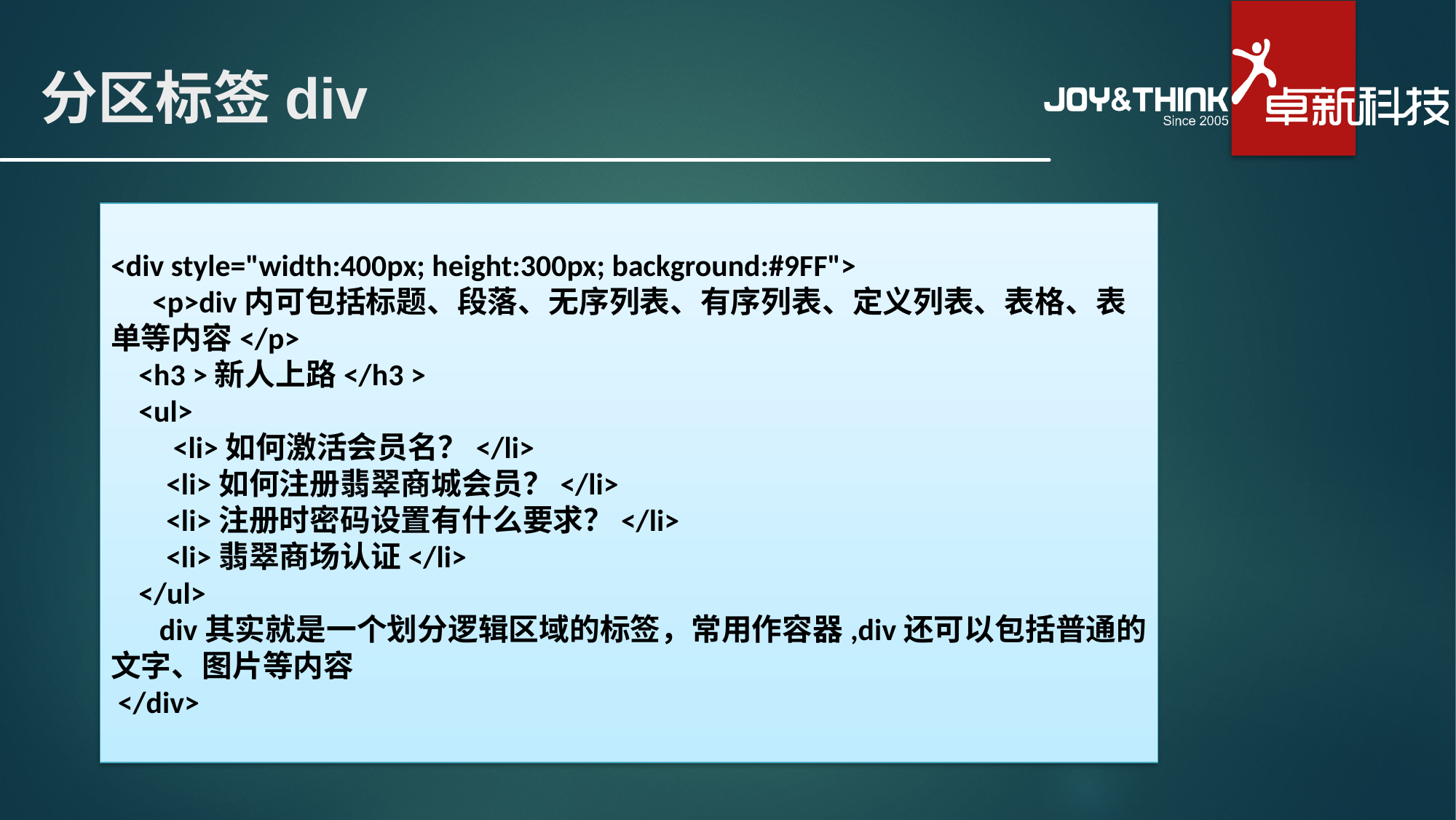

# 分区标签div
<div style="width:400px; height:300px; background:#9FF">
      <p>div内可包括标题、段落、无序列表、有序列表、定义列表、表格、表单等内容</p>
    <h3 >新人上路</h3 >
    <ul>
         <li>如何激活会员名？</li>
        <li>如何注册翡翠商城会员？</li>
        <li>注册时密码设置有什么要求？</li>
        <li>翡翠商场认证</li>
    </ul>
       div其实就是一个划分逻辑区域的标签，常用作容器,div还可以包括普通的文字、图片等内容
 </div>